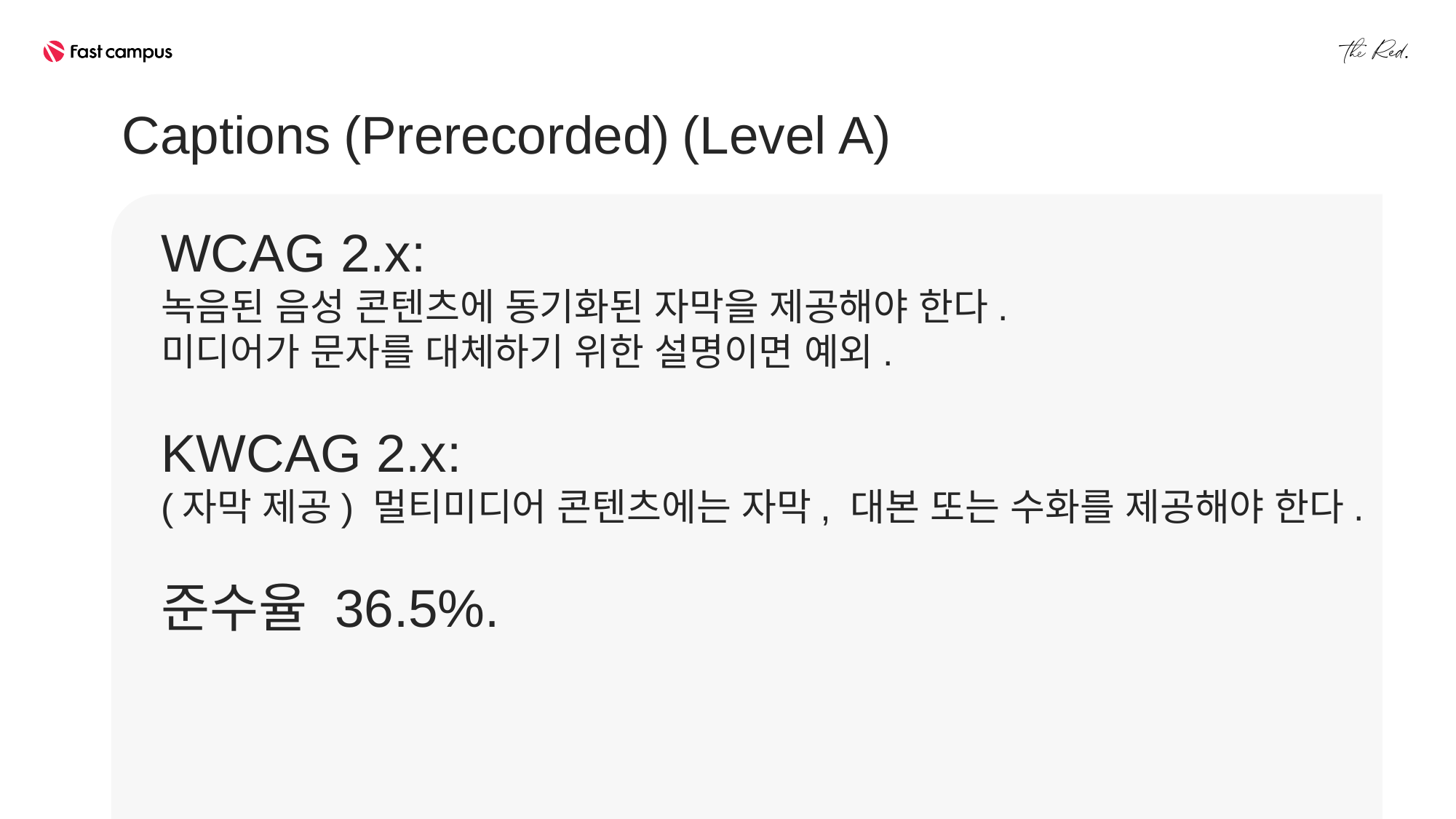

Captions (Prerecorded) (Level A)
WCAG 2.x:
녹음된 음성 콘텐츠에 동기화된 자막을 제공해야 한다.
미디어가 문자를 대체하기 위한 설명이면 예외.

KWCAG 2.x:
(자막 제공) 멀티미디어 콘텐츠에는 자막, 대본 또는 수화를 제공해야 한다.

준수율 36.5%.